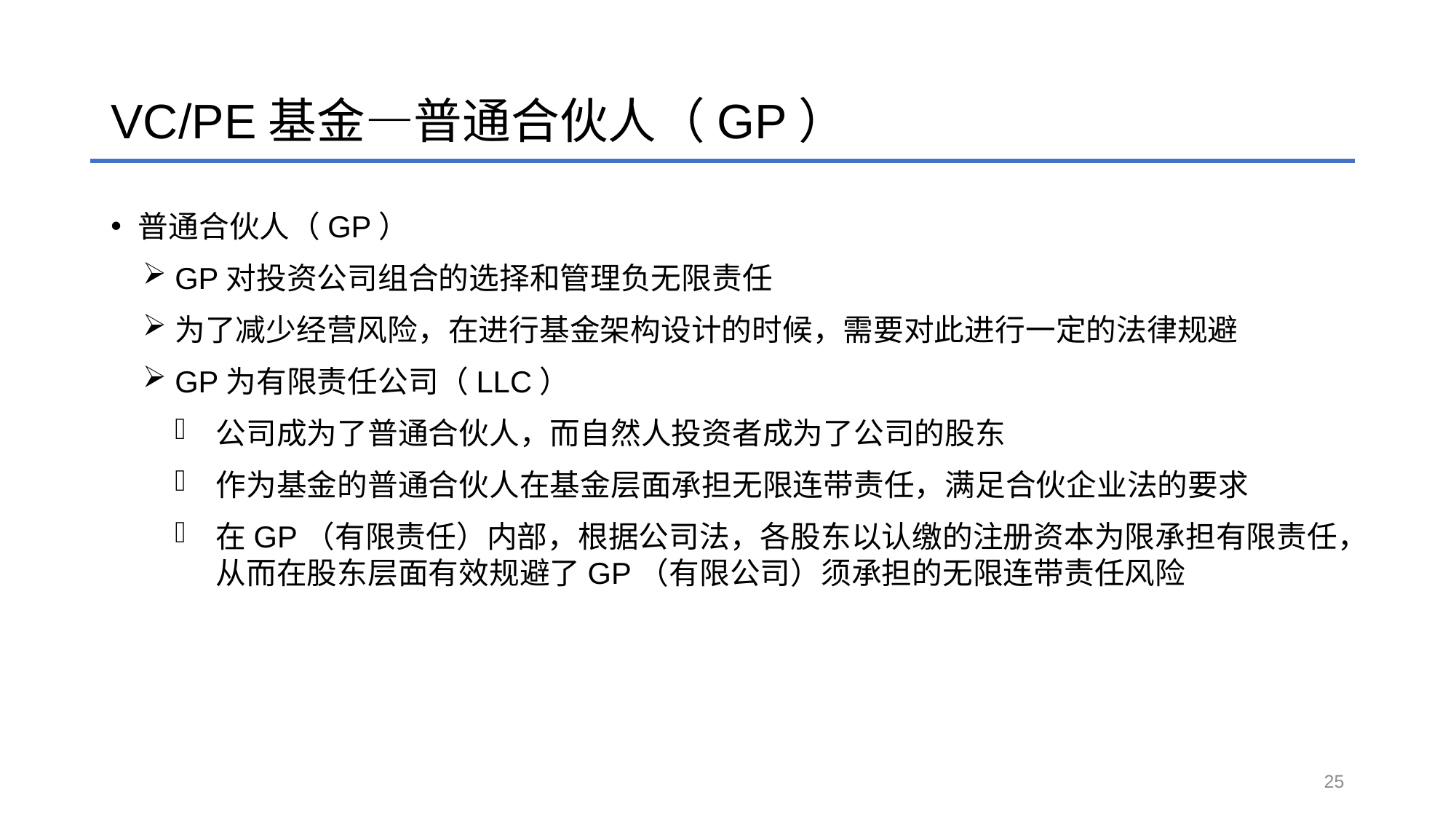

# VC/PE基金—普通合伙人（GP）
普通合伙人（GP）
GP对投资公司组合的选择和管理负无限责任
为了减少经营风险，在进行基金架构设计的时候，需要对此进行一定的法律规避
GP为有限责任公司（LLC）
公司成为了普通合伙人，而自然人投资者成为了公司的股东
作为基金的普通合伙人在基金层面承担无限连带责任，满足合伙企业法的要求
在GP（有限责任）内部，根据公司法，各股东以认缴的注册资本为限承担有限责任，从而在股东层面有效规避了GP（有限公司）须承担的无限连带责任风险

25